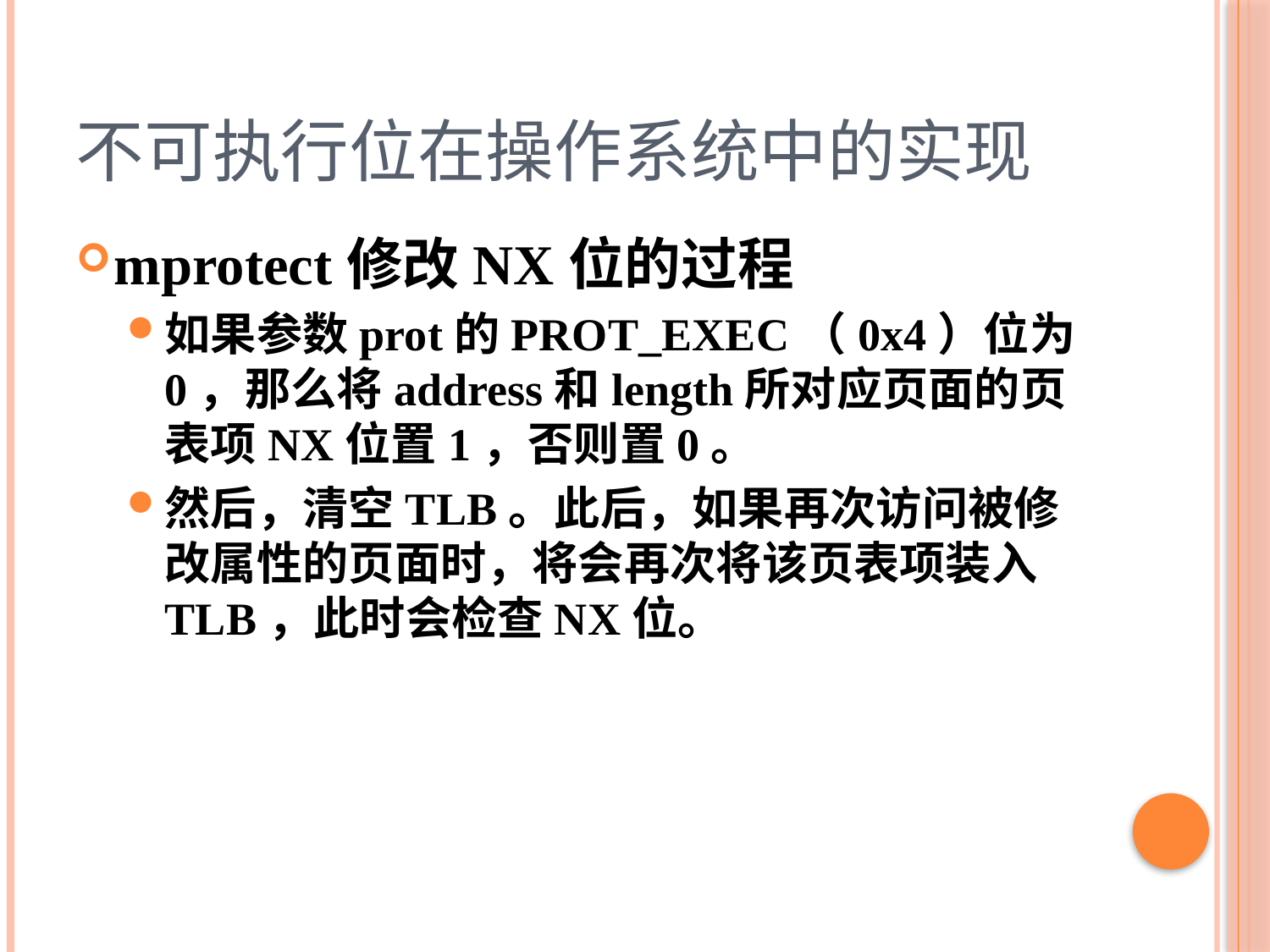

# 不可执行位在操作系统中的实现
mprotect修改NX位的过程
如果参数prot的PROT_EXEC（0x4）位为0，那么将address和length所对应页面的页表项NX位置1，否则置0。
然后，清空TLB。此后，如果再次访问被修改属性的页面时，将会再次将该页表项装入TLB，此时会检查NX位。